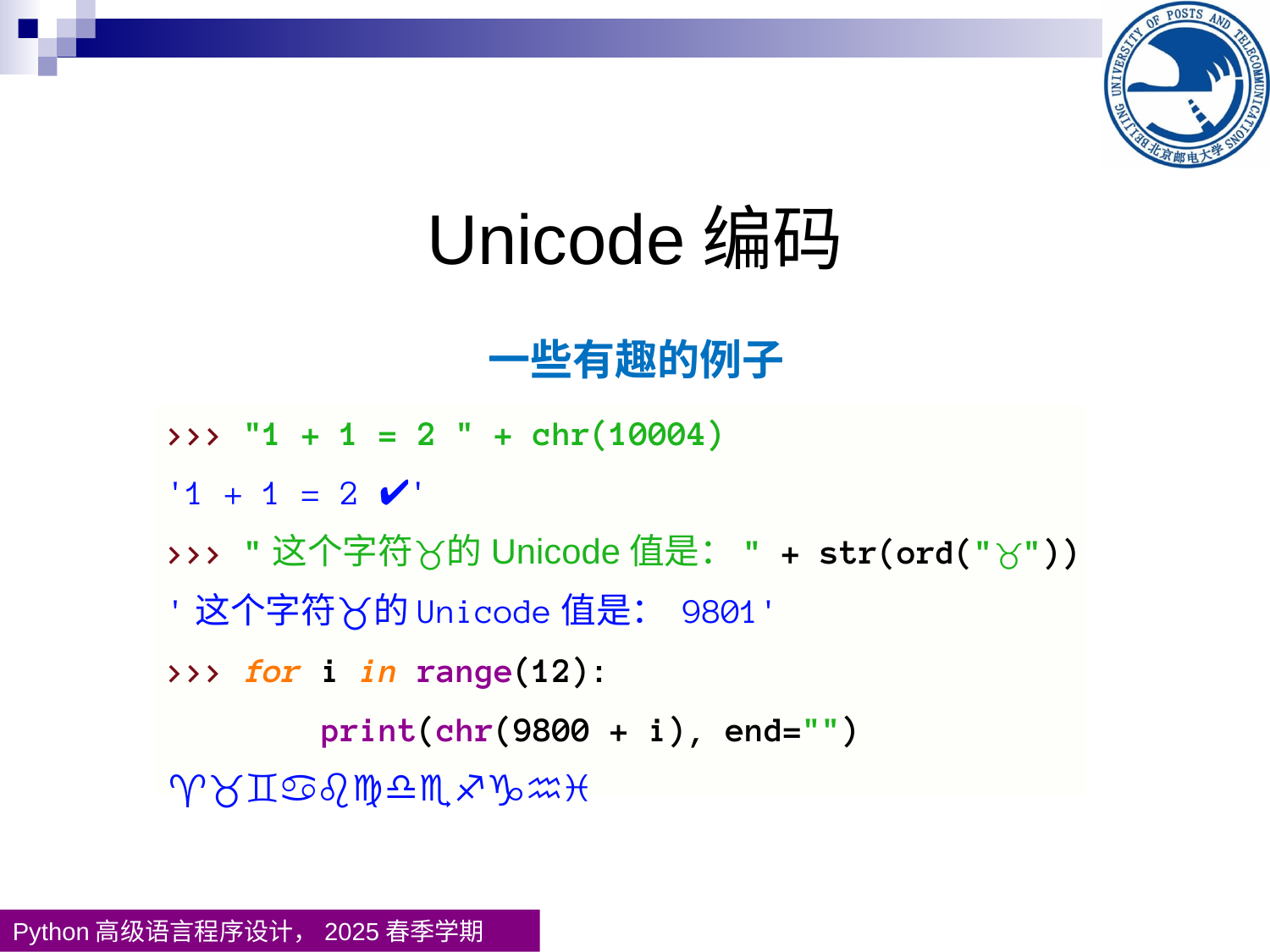

Unicode编码
一些有趣的例子
>>> "1 + 1 = 2 " + chr(10004)
'1 + 1 = 2 ✔'
>>> "这个字符♉的Unicode值是：" + str(ord("♉"))
'这个字符♉的Unicode值是： 9801'
>>> for i in range(12):
        print(chr(9800 + i), end="")
♈♉♊♋♌♍♎♏♐♑♒♓